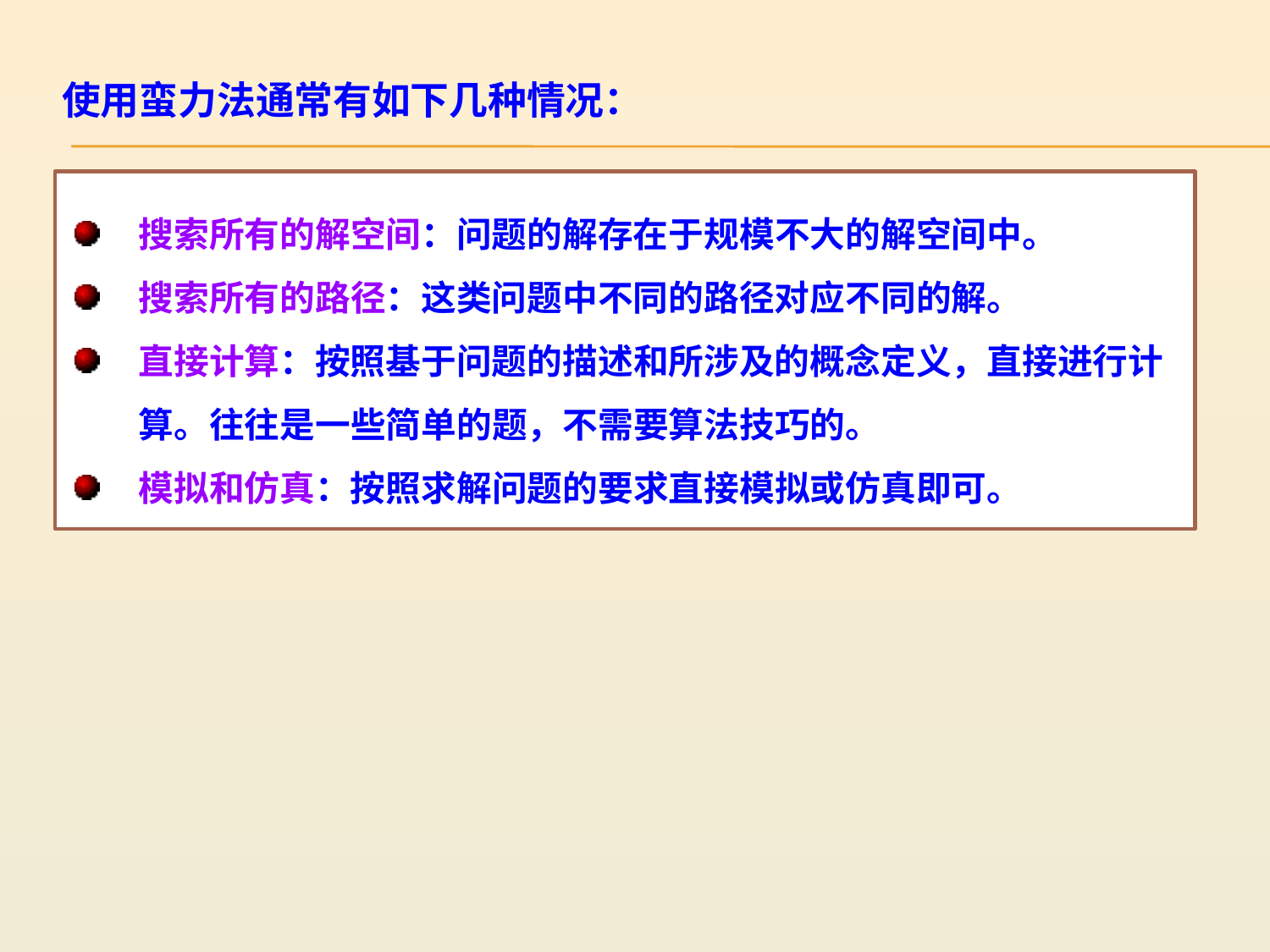

使用蛮力法通常有如下几种情况：
搜索所有的解空间：问题的解存在于规模不大的解空间中。
搜索所有的路径：这类问题中不同的路径对应不同的解。
直接计算：按照基于问题的描述和所涉及的概念定义，直接进行计算。往往是一些简单的题，不需要算法技巧的。
模拟和仿真：按照求解问题的要求直接模拟或仿真即可。